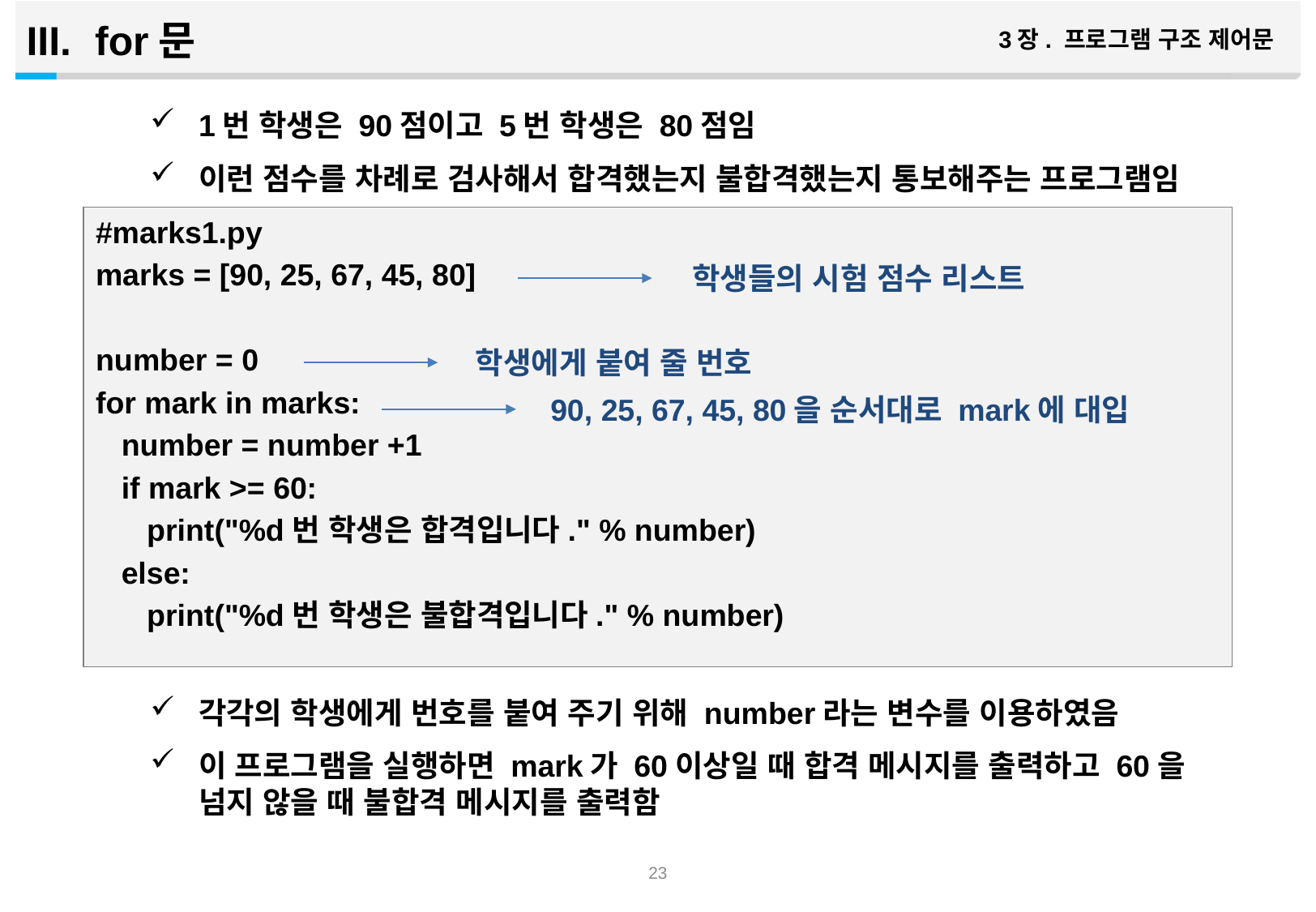

for문
3장. 프로그램 구조 제어문
1번 학생은 90점이고 5번 학생은 80점임
이런 점수를 차례로 검사해서 합격했는지 불합격했는지 통보해주는 프로그램임

각각의 학생에게 번호를 붙여 주기 위해 number라는 변수를 이용하였음
이 프로그램을 실행하면 mark가 60이상일 때 합격 메시지를 출력하고 60을      넘지 않을 때 불합격 메시지를 출력함
#marks1.py
marks = [90, 25, 67, 45, 80]

number = 0
for mark in marks:
   number = number +1
   if mark >= 60:
      print("%d번 학생은 합격입니다." % number)
   else:
      print("%d번 학생은 불합격입니다." % number)
학생들의 시험 점수 리스트
학생에게 붙여 줄 번호
90, 25, 67, 45, 80을 순서대로 mark에 대입
23